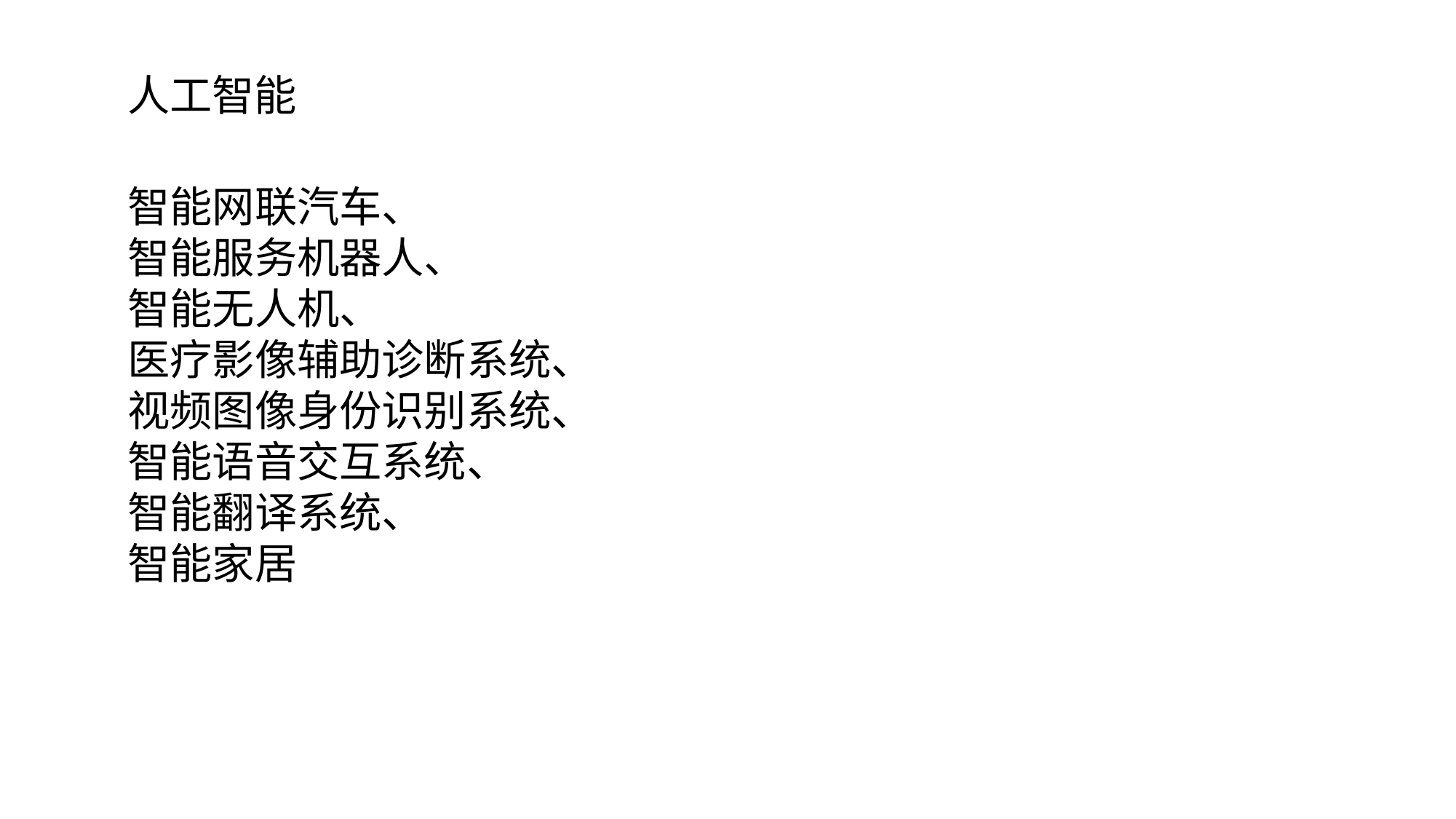

人工智能
智能网联汽车、
智能服务机器人、
智能无人机、
医疗影像辅助诊断系统、
视频图像身份识别系统、
智能语音交互系统、
智能翻译系统、
智能家居